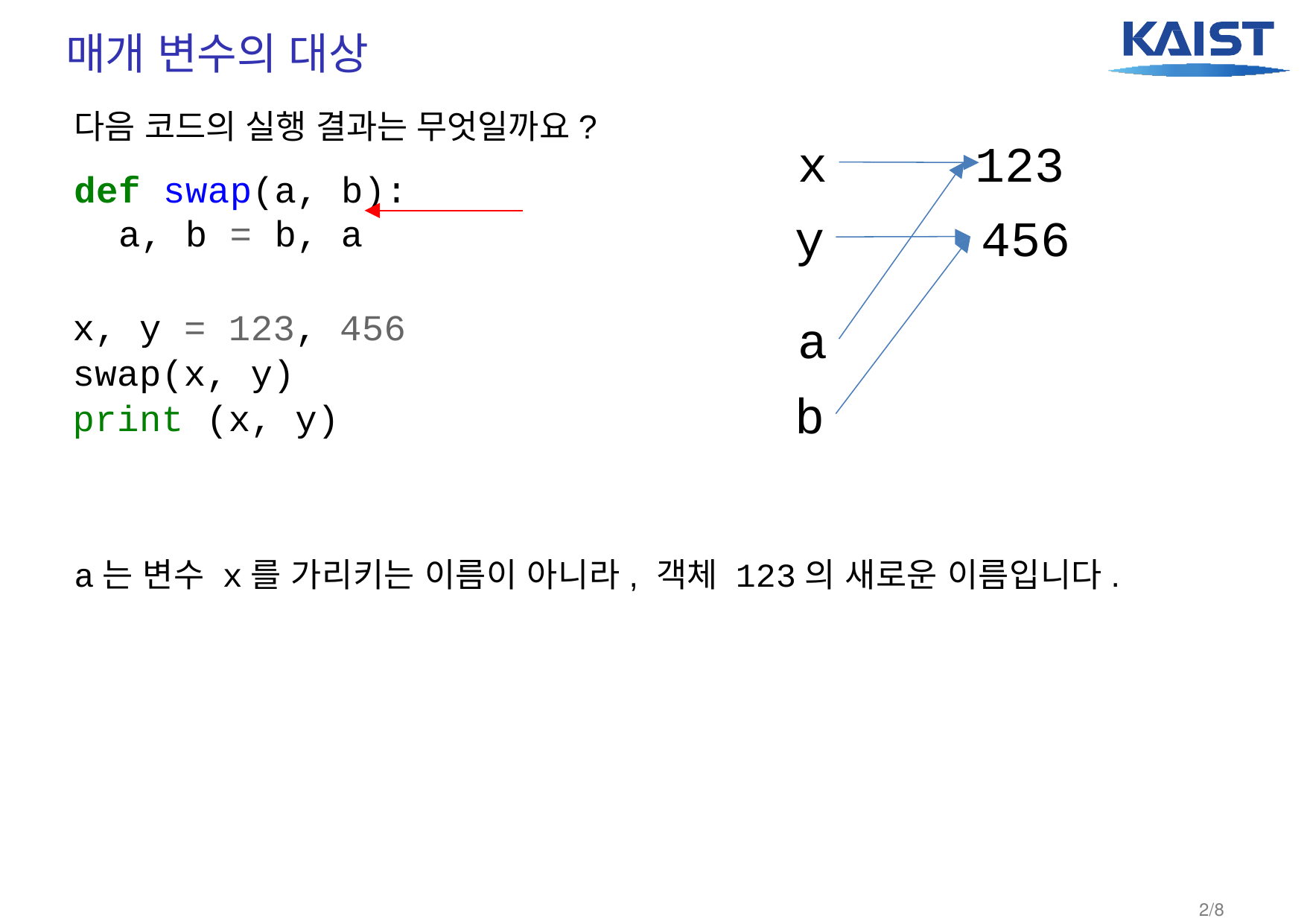

# 매개 변수의 대상

다음 코드의 실행 결과는 무엇일까요?
def swap(a, b):
a, b = b, a

x, y = 123, 456
swap(x, y)
print (x, y)
x
123
456
y
a
b
a는 변수 x를 가리키는 이름이 아니라, 객체 123의 새로운 이름입니다.
2/8